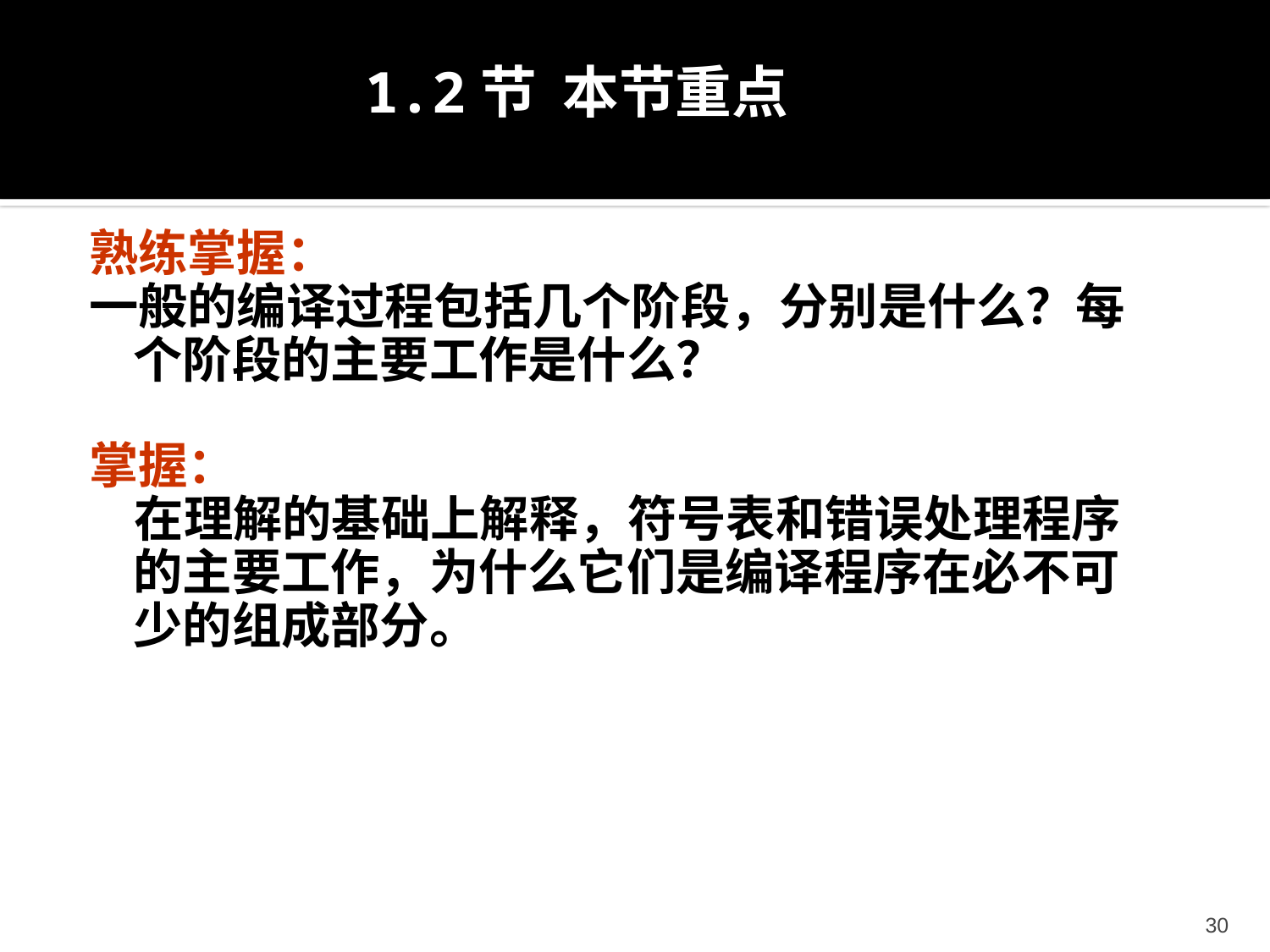

1.2节  本节重点
熟练掌握：
一般的编译过程包括几个阶段，分别是什么？每个阶段的主要工作是什么？

掌握：
   在理解的基础上解释，符号表和错误处理程序的主要工作，为什么它们是编译程序在必不可少的组成部分。
30